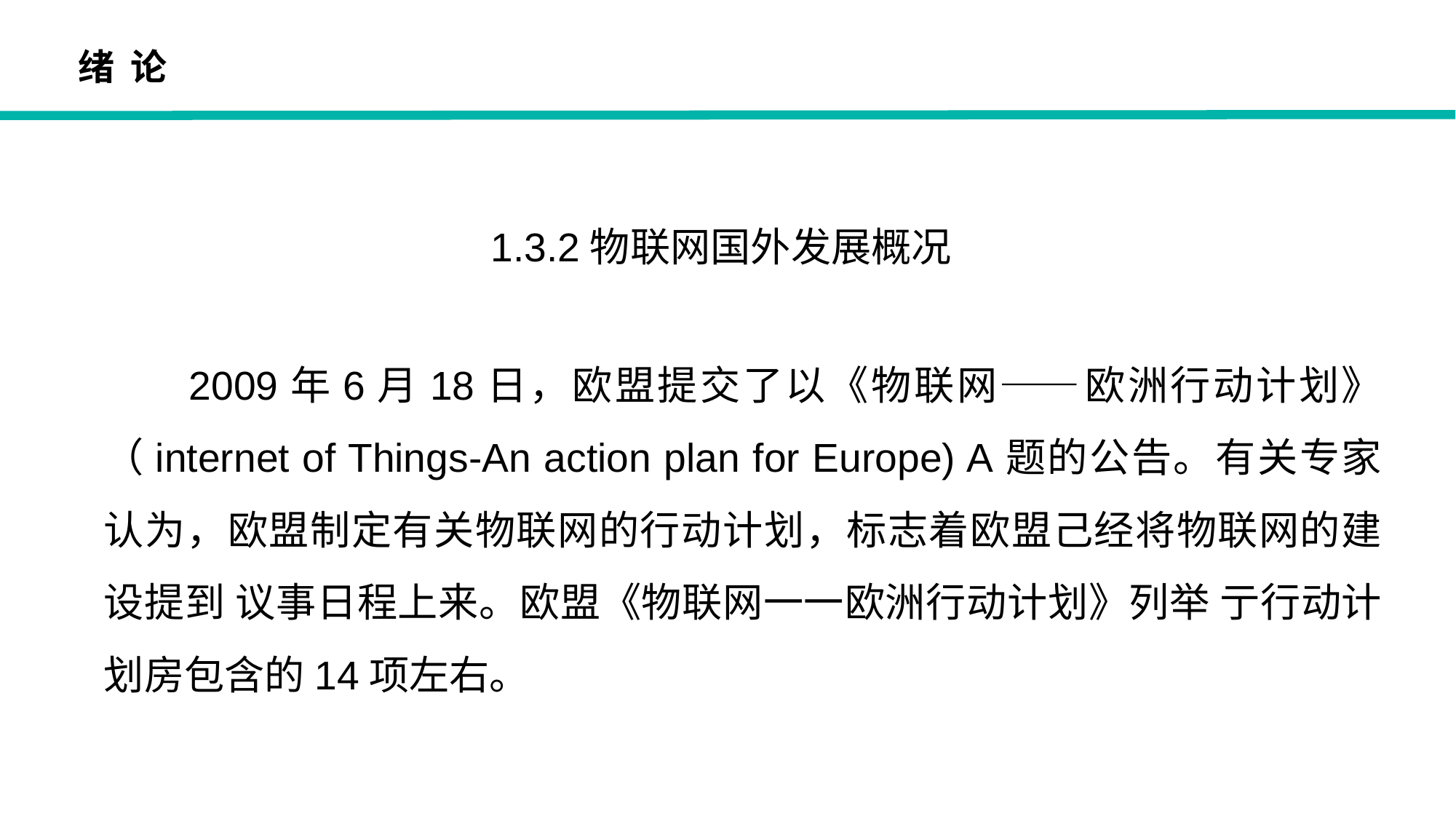

1.3.2物联网国外发展概况
2009年6月18日，欧盟提交了以《物联网——欧洲行动计划》（internet of Things-An action plan for Europe) A题的公告。有关专家认为，欧盟制定有关物联网的行动计划，标志着欧盟己经将物联网的建设提到 议事日程上来。欧盟《物联网一一欧洲行动计划》列举 亍行动计划房包含的14项左右。